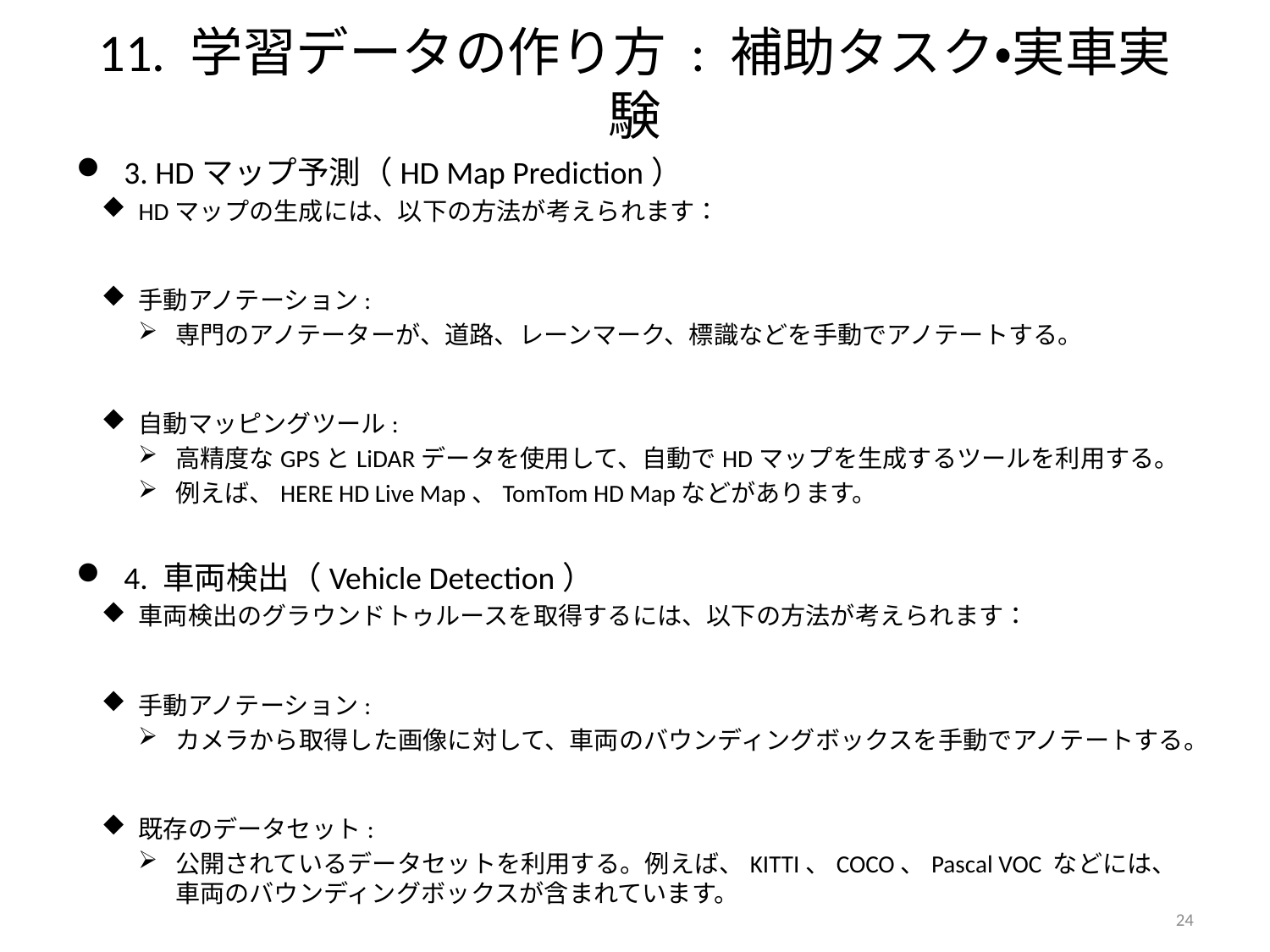

# 11. 学習データの作り方 : 補助タスク・実車実験
3. HDマップ予測（HD Map Prediction）
HDマップの生成には、以下の方法が考えられます：

手動アノテーション:
専門のアノテーターが、道路、レーンマーク、標識などを手動でアノテートする。

自動マッピングツール:
高精度なGPSとLiDARデータを使用して、自動でHDマップを生成するツールを利用する。
例えば、HERE HD Live Map、TomTom HD Mapなどがあります。

4. 車両検出（Vehicle Detection）
車両検出のグラウンドトゥルースを取得するには、以下の方法が考えられます：

手動アノテーション:
カメラから取得した画像に対して、車両のバウンディングボックスを手動でアノテートする。

既存のデータセット:
公開されているデータセットを利用する。例えば、KITTI、COCO、Pascal VOC などには、車両のバウンディングボックスが含まれています。
24